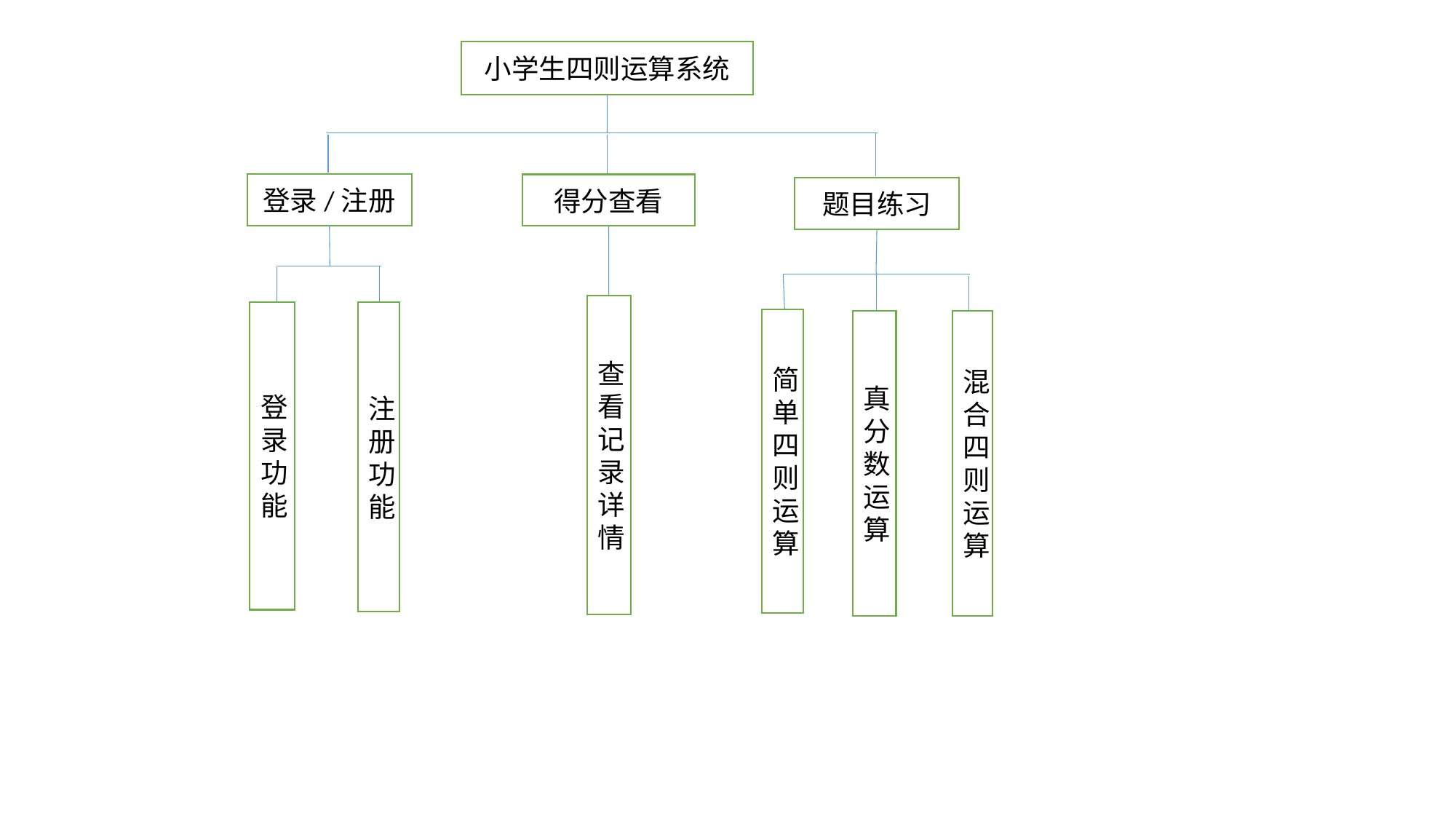

小学生四则运算系统
登录/注册
得分查看
题目练习
查看记录详情
注册功能
登录功能
简单四则运算
真分数运算
混合四则运算